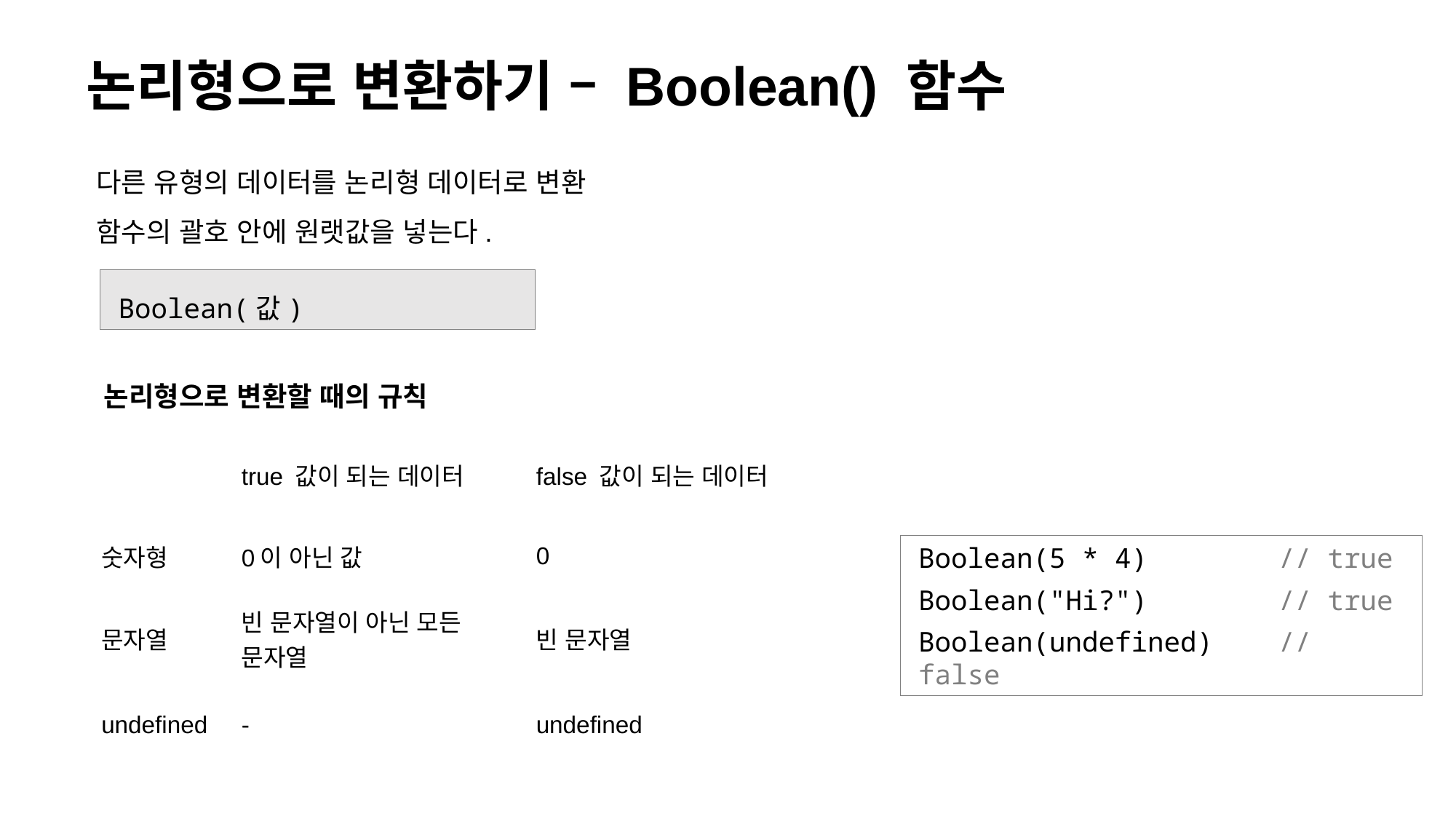

# 논리형으로 변환하기 – Boolean() 함수
다른 유형의 데이터를 논리형 데이터로 변환
함수의 괄호 안에 원랫값을 넣는다.
Boolean(값)
논리형으로 변환할 때의 규칙
|  | true 값이 되는 데이터 | false 값이 되는 데이터 |
| --- | --- | --- |
| 숫자형 | 0이 아닌 값 | 0 |
| 문자열 | 빈 문자열이 아닌 모든 문자열 | 빈 문자열 |
| undefined | - | undefined |
Boolean(5 * 4)        // true
Boolean("Hi?")        // true
Boolean(undefined)    // false